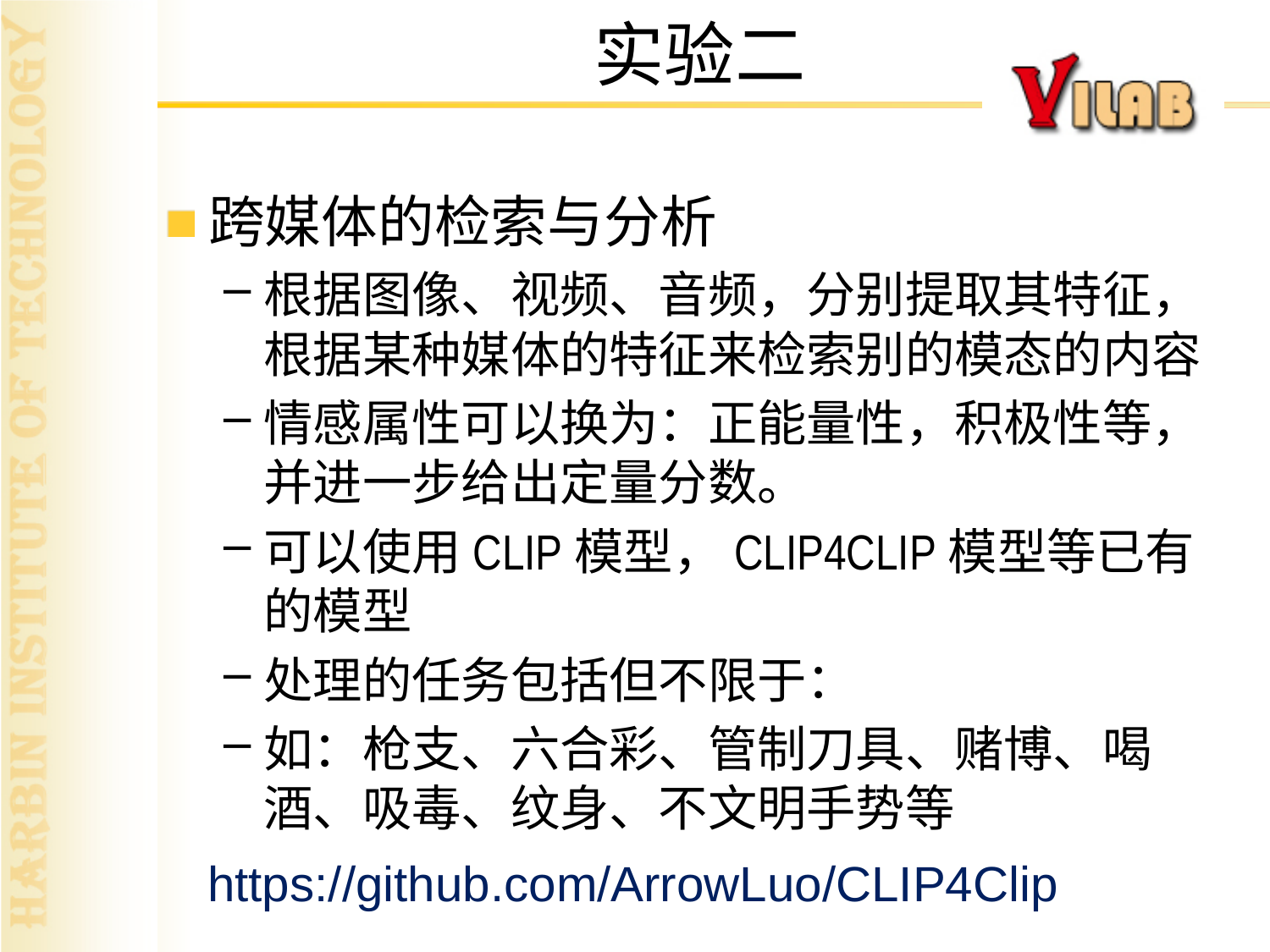

# 实验二
跨媒体的检索与分析
根据图像、视频、音频，分别提取其特征，根据某种媒体的特征来检索别的模态的内容
情感属性可以换为：正能量性，积极性等，并进一步给出定量分数。
可以使用CLIP模型，CLIP4CLIP模型等已有的模型
处理的任务包括但不限于：
如：枪支、六合彩、管制刀具、赌博、喝酒、吸毒、纹身、不文明手势等
https://github.com/ArrowLuo/CLIP4Clip